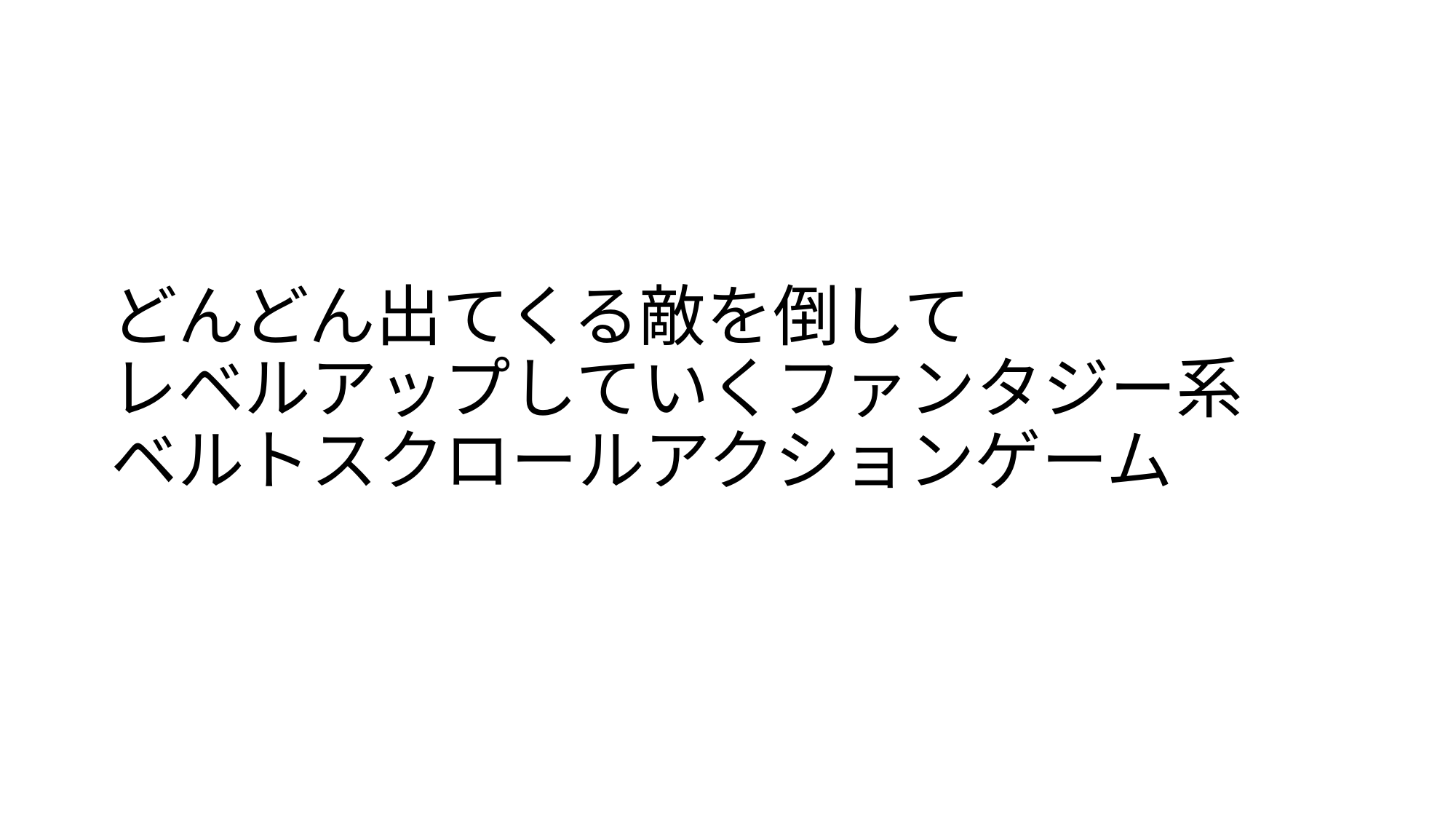

# どんどん出てくる敵を倒して レベルアップしていくファンタジー系 ベルトスクロールアクションゲーム